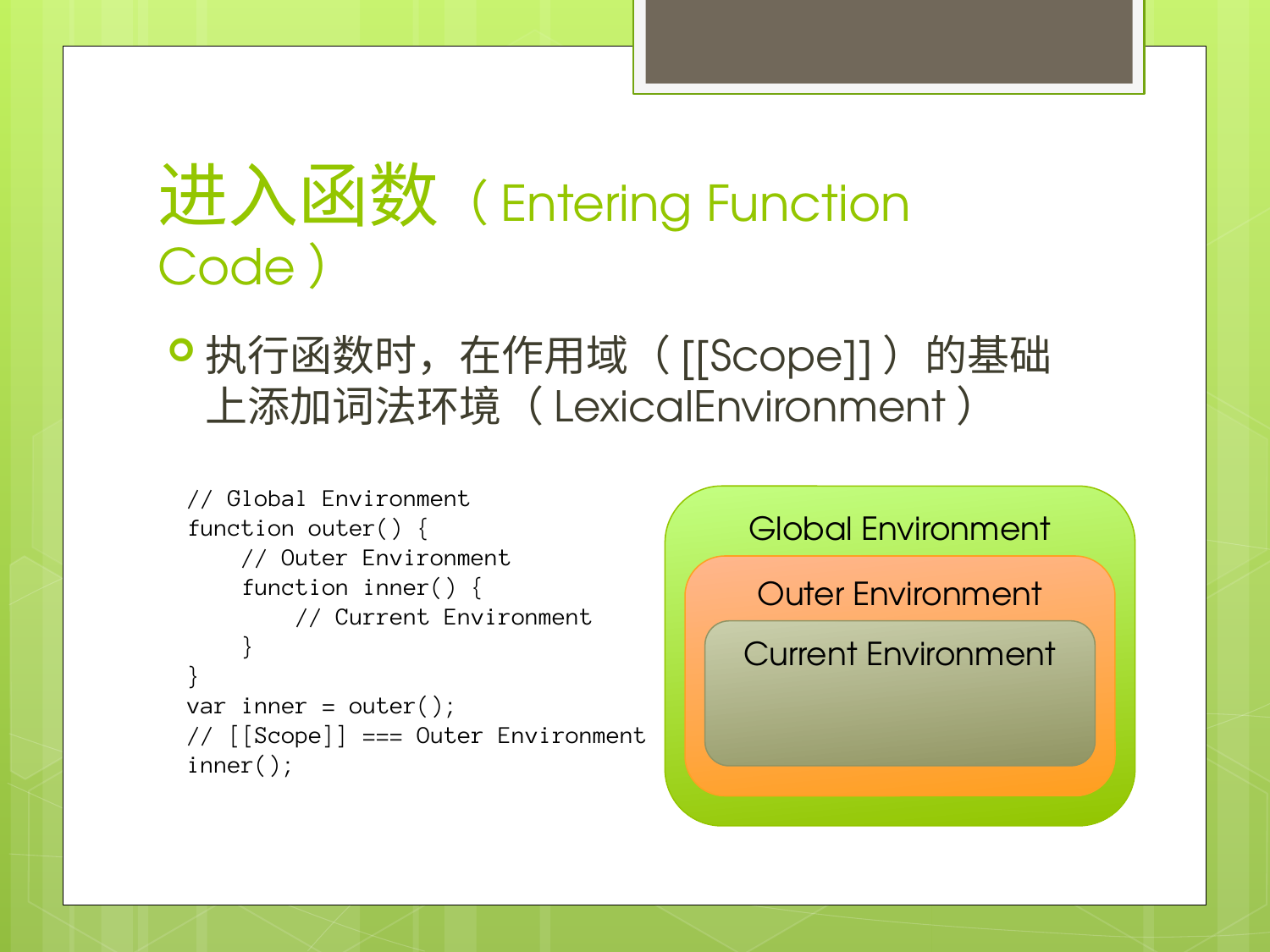

# 进入函数（Entering Function Code）
执行函数时，在作用域（[[Scope]]）的基础上添加词法环境（LexicalEnvironment）
// Global Environment
function outer() {
    // Outer Environment
    function inner() {
        // Current Environment
    }
}
var inner = outer();
// [[Scope]] === Outer Environment
inner();
Global Environment
Outer Environment
Current Environment